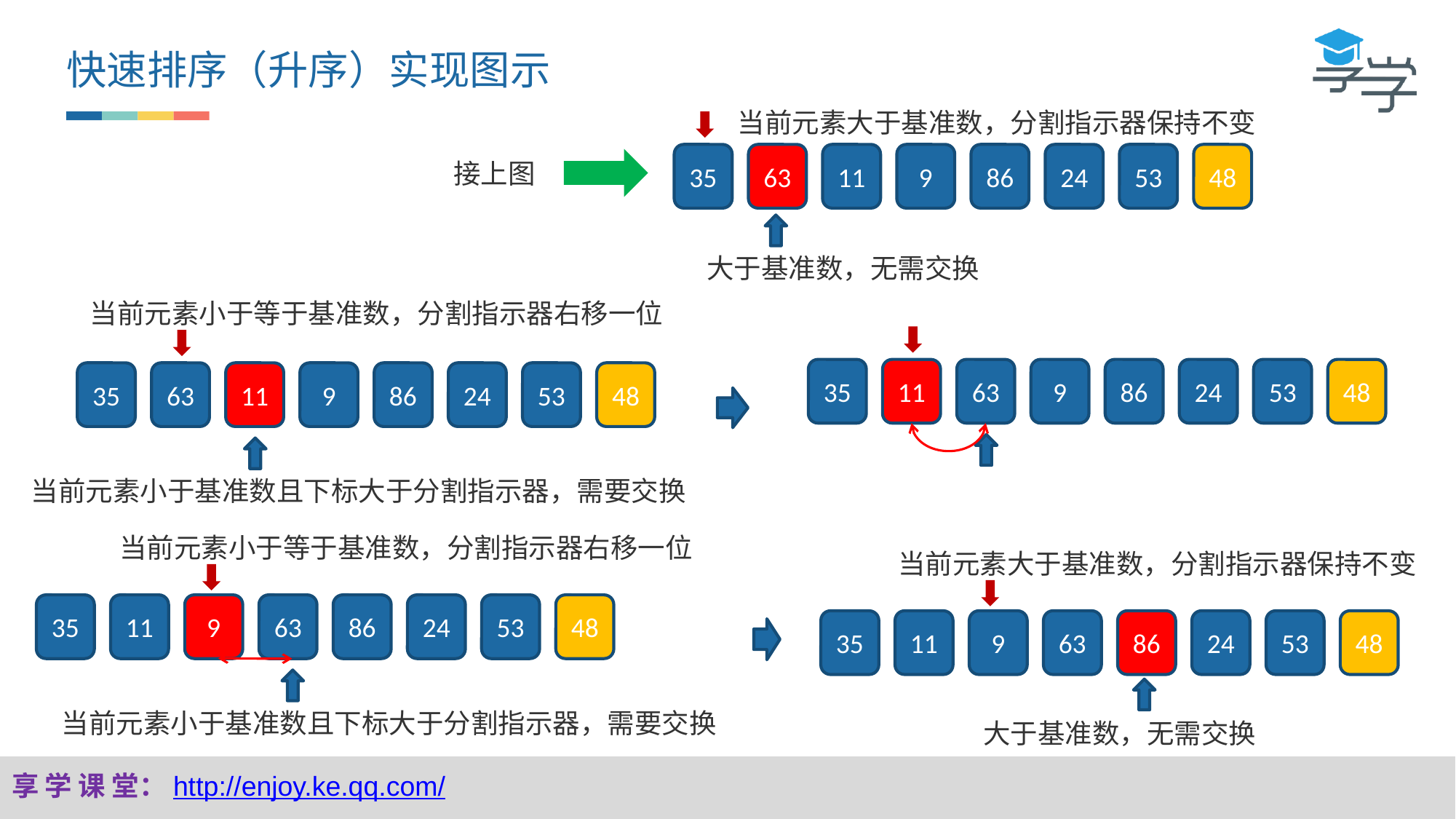

快速排序（升序）实现图示
当前元素大于基准数，分割指示器保持不变

35
63
11
9
86
24
53
48

接上图

大于基准数，无需交换
当前元素小于等于基准数，分割指示器右移一位

35
11
63
9
86
24
53
48
35
63
11
9
86
24
53
48

当前元素小于基准数且下标大于分割指示器，需要交换
当前元素小于等于基准数，分割指示器右移一位
当前元素大于基准数，分割指示器保持不变

35
11
9
63
86
24
53
48
35
11
9
63
86
24
53
48

当前元素小于基准数且下标大于分割指示器，需要交换
大于基准数，无需交换